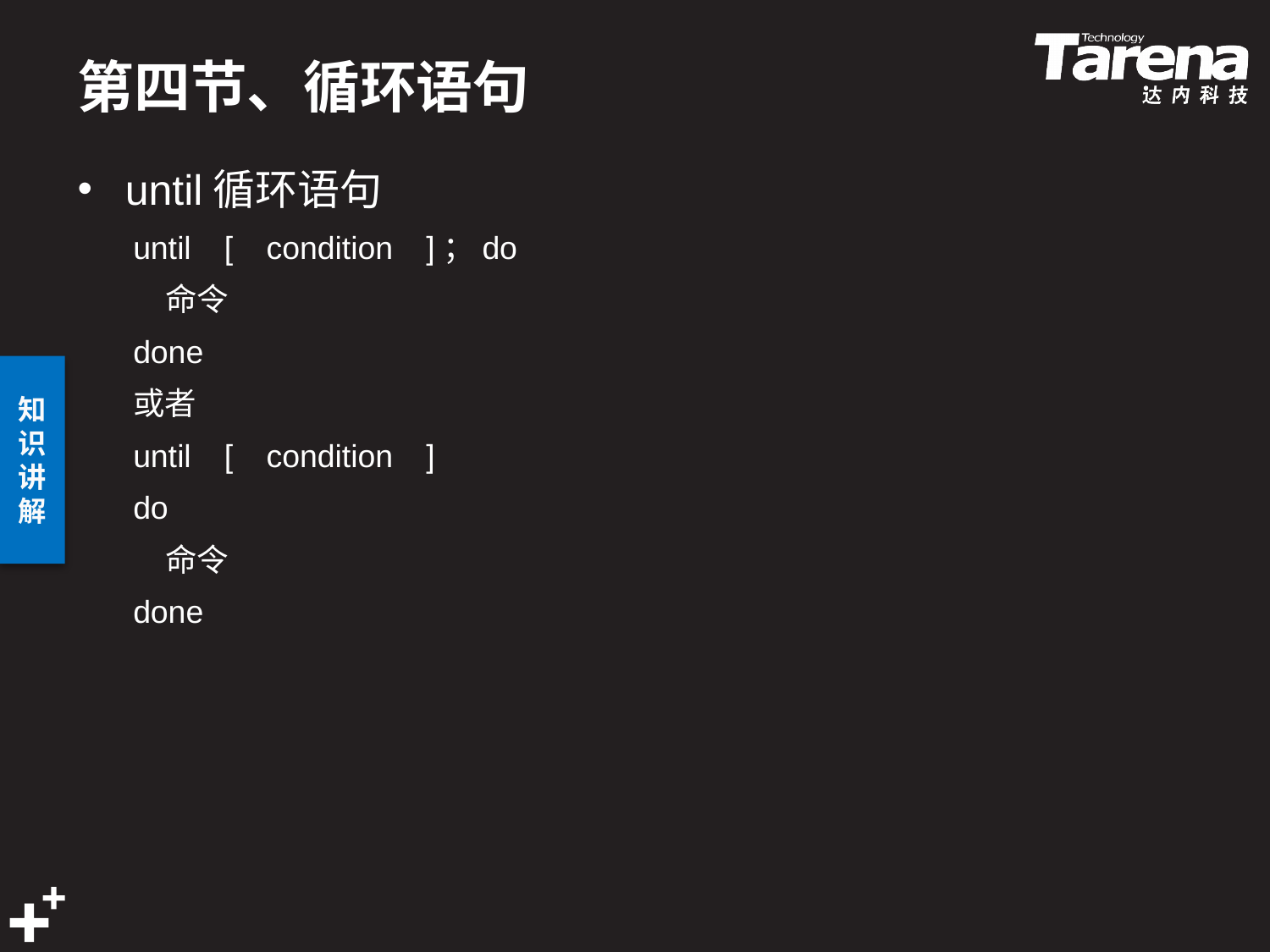

# 第四节、循环语句
until循环语句 
until  [  condition  ]；do 
 命令   
done 
或者
until  [  condition  ]
do 
 命令   
done